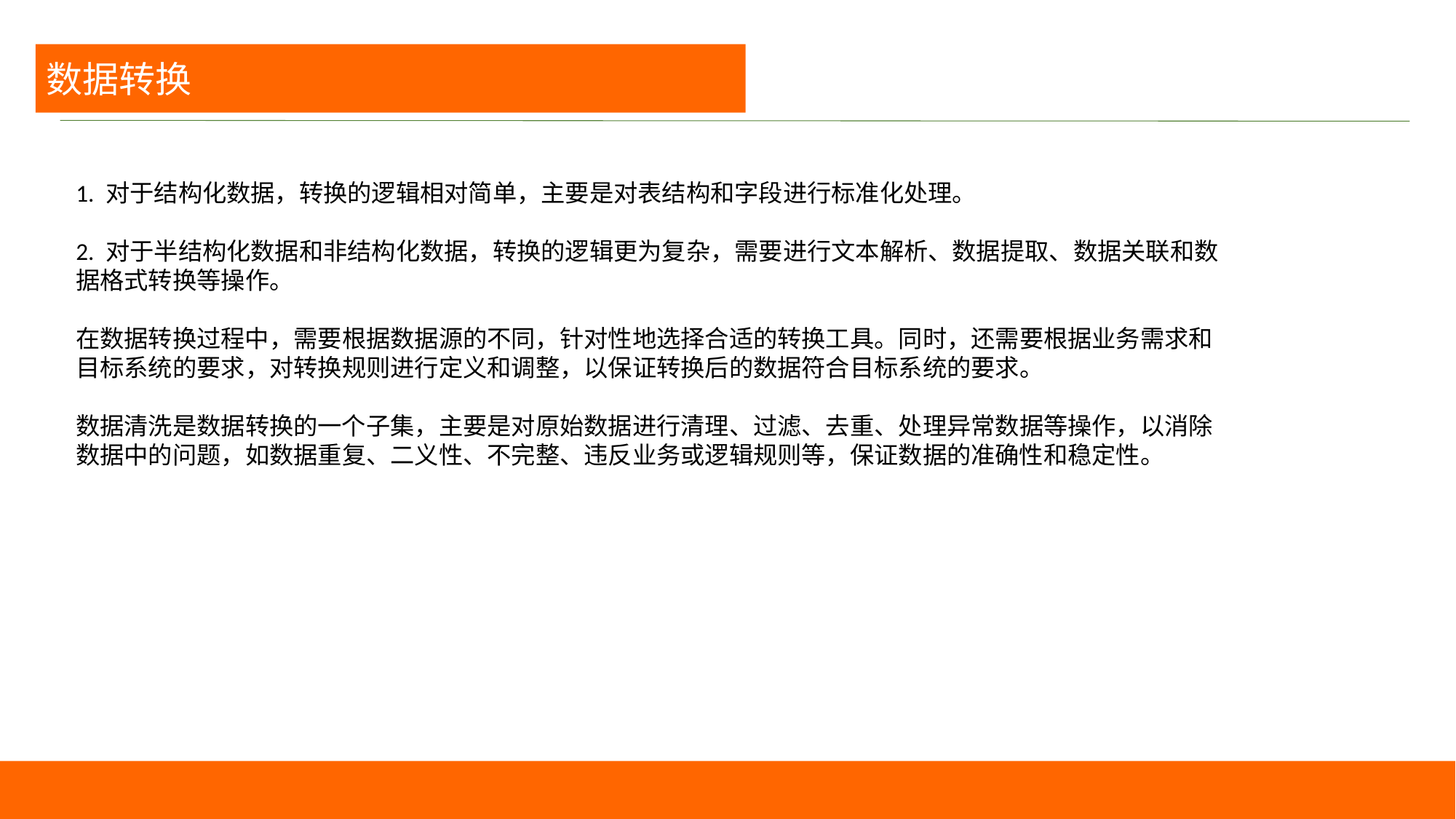

数据转换
1. 对于结构化数据，转换的逻辑相对简单，主要是对表结构和字段进行标准化处理。

2. 对于半结构化数据和非结构化数据，转换的逻辑更为复杂，需要进行文本解析、数据提取、数据关联和数据格式转换等操作。

在数据转换过程中，需要根据数据源的不同，针对性地选择合适的转换工具。同时，还需要根据业务需求和目标系统的要求，对转换规则进行定义和调整，以保证转换后的数据符合目标系统的要求。

数据清洗是数据转换的一个子集，主要是对原始数据进行清理、过滤、去重、处理异常数据等操作，以消除数据中的问题，如数据重复、二义性、不完整、违反业务或逻辑规则等，保证数据的准确性和稳定性。
45